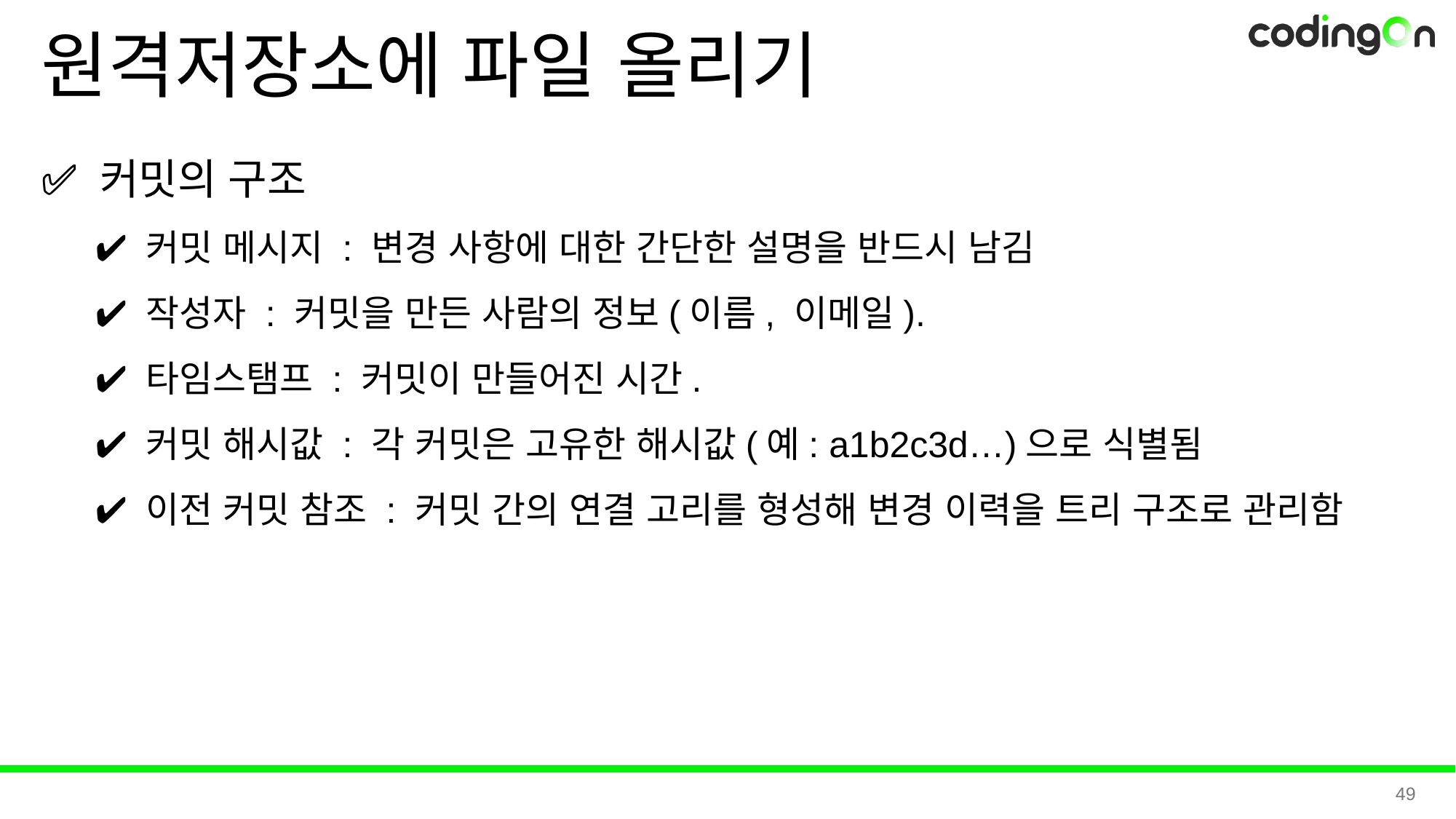

원격저장소에 파일 올리기
✅ 커밋의 구조
✔️ 커밋 메시지 : 변경 사항에 대한 간단한 설명을 반드시 남김
✔️ 작성자 : 커밋을 만든 사람의 정보(이름, 이메일).
✔️ 타임스탬프 : 커밋이 만들어진 시간.
✔️ 커밋 해시값 : 각 커밋은 고유한 해시값(예: a1b2c3d…)으로 식별됨
✔️ 이전 커밋 참조 : 커밋 간의 연결 고리를 형성해 변경 이력을 트리 구조로 관리함

49